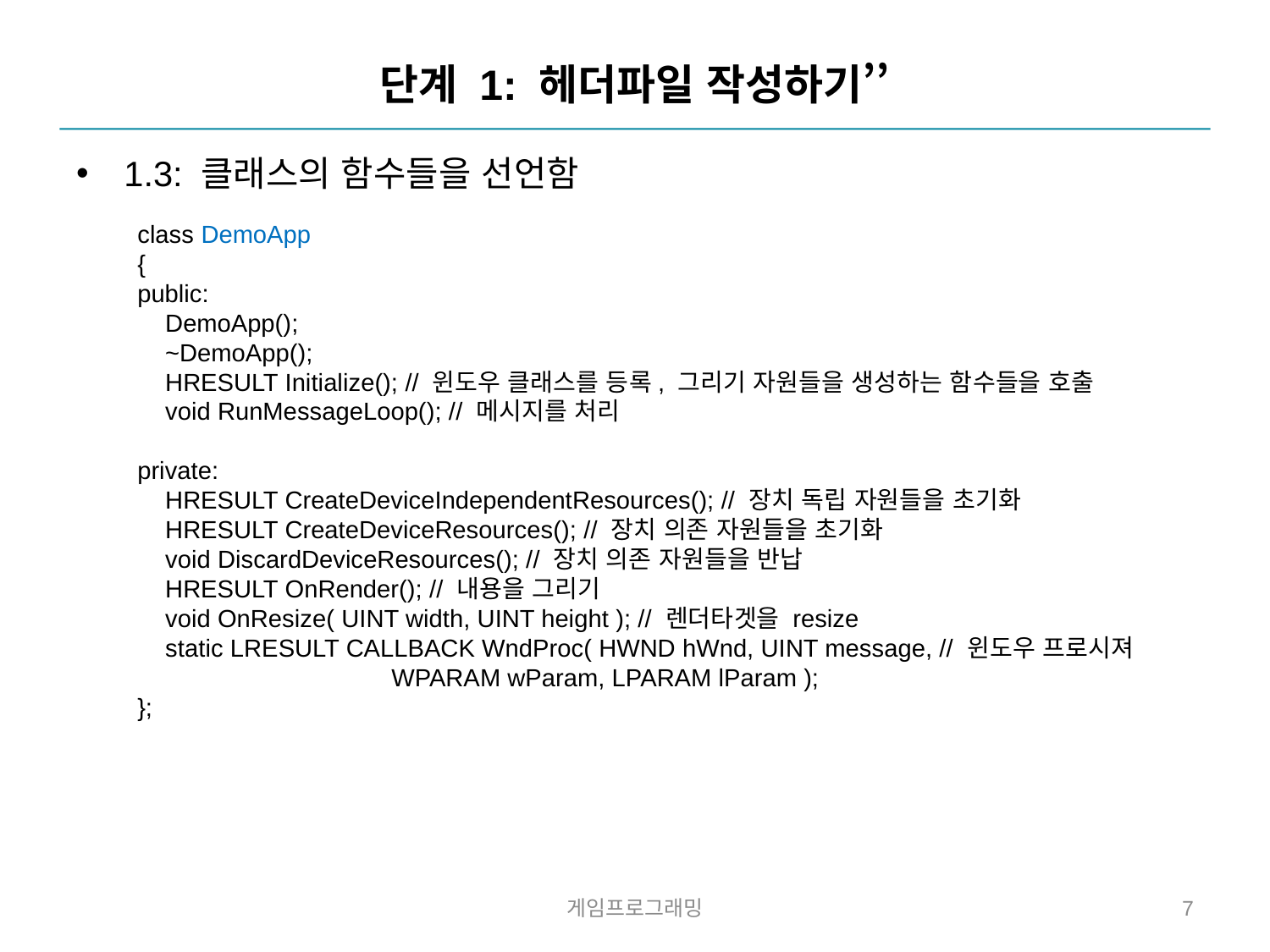

# 단계 1: 헤더파일 작성하기’’
1.3: 클래스의 함수들을 선언함

class DemoApp
{
public:
    DemoApp();
    ~DemoApp();
    HRESULT Initialize(); // 윈도우 클래스를 등록, 그리기 자원들을 생성하는 함수들을 호출
    void RunMessageLoop(); // 메시지를 처리

private:
    HRESULT CreateDeviceIndependentResources(); // 장치 독립 자원들을 초기화
    HRESULT CreateDeviceResources(); // 장치 의존 자원들을 초기화
    void DiscardDeviceResources(); // 장치 의존 자원들을 반납
    HRESULT OnRender(); // 내용을 그리기
    void OnResize( UINT width, UINT height ); // 렌더타겟을 resize
    static LRESULT CALLBACK WndProc( HWND hWnd, UINT message, // 윈도우 프로시져
		WPARAM wParam, LPARAM lParam );
};
게임프로그래밍
7